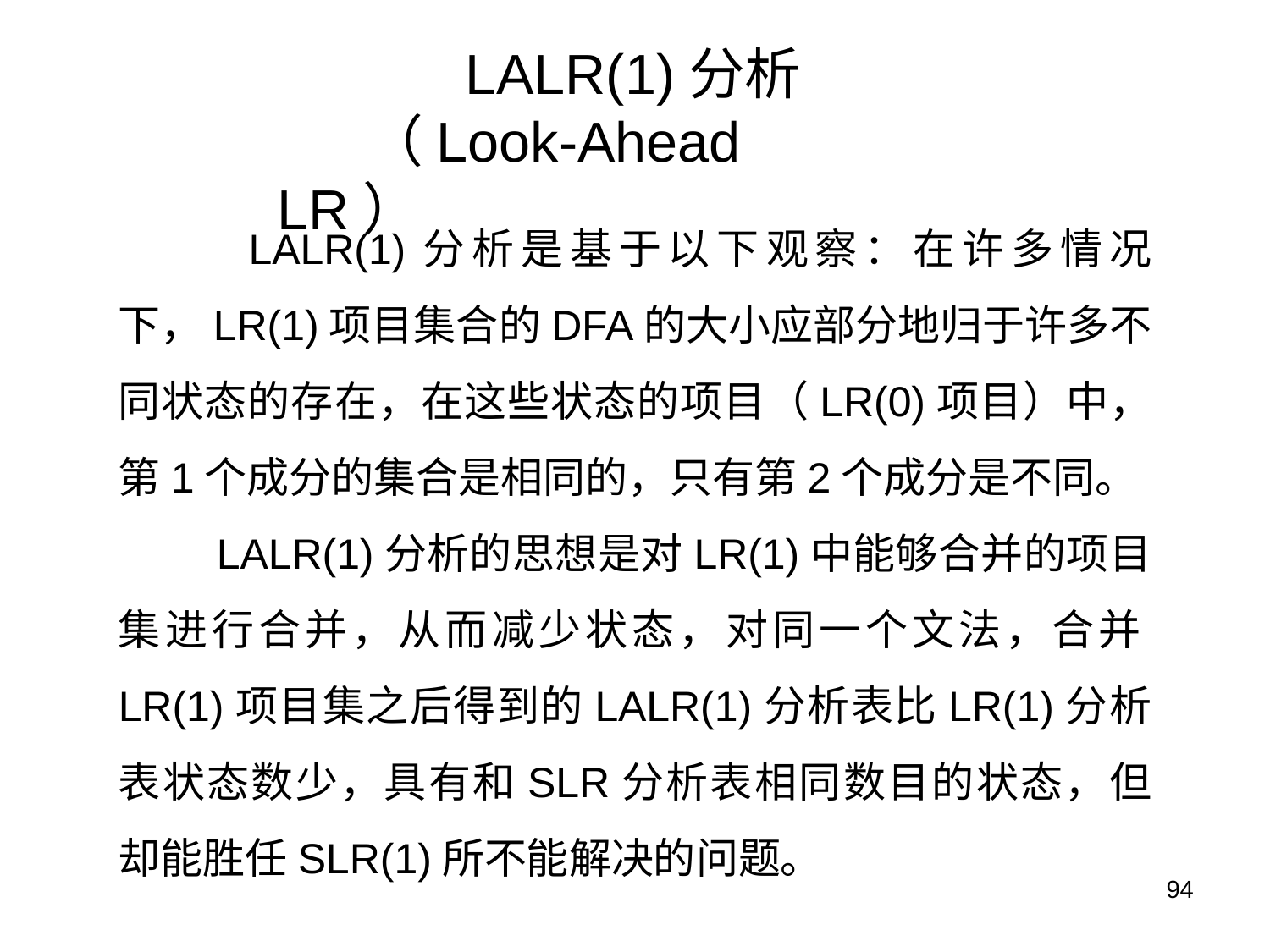

LALR(1)分析
      （Look-Ahead LR）
       LALR(1)分析是基于以下观察：在许多情况下，LR(1)项目集合的DFA的大小应部分地归于许多不同状态的存在，在这些状态的项目（LR(0)项目）中，第1个成分的集合是相同的，只有第2个成分是不同。
        LALR(1)分析的思想是对LR(1)中能够合并的项目集进行合并，从而减少状态，对同一个文法，合并LR(1)项目集之后得到的LALR(1)分析表比LR(1)分析表状态数少，具有和SLR分析表相同数目的状态，但却能胜任SLR(1)所不能解决的问题。

94